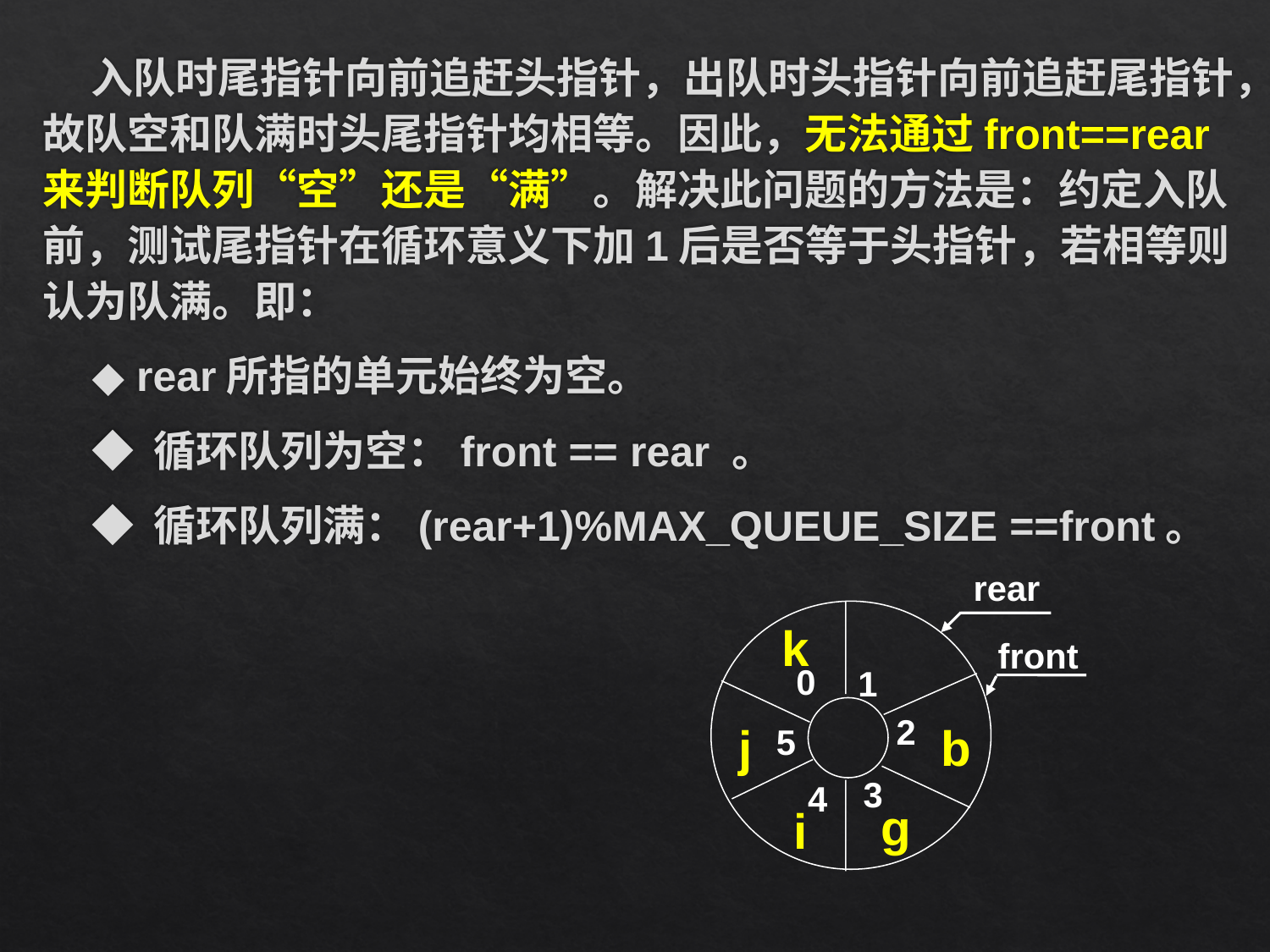

# 入队时尾指针向前追赶头指针，出队时头指针向前追赶尾指针，故队空和队满时头尾指针均相等。因此，无法通过front==rear来判断队列“空”还是“满”。解决此问题的方法是：约定入队前，测试尾指针在循环意义下加1后是否等于头指针，若相等则认为队满。即：
◆ rear所指的单元始终为空。
◆ 循环队列为空：front == rear 。
◆ 循环队列满：(rear+1)%MAX_QUEUE_SIZE ==front。

rear

0
1
2
5
3
4
k
front

b
j
g
i